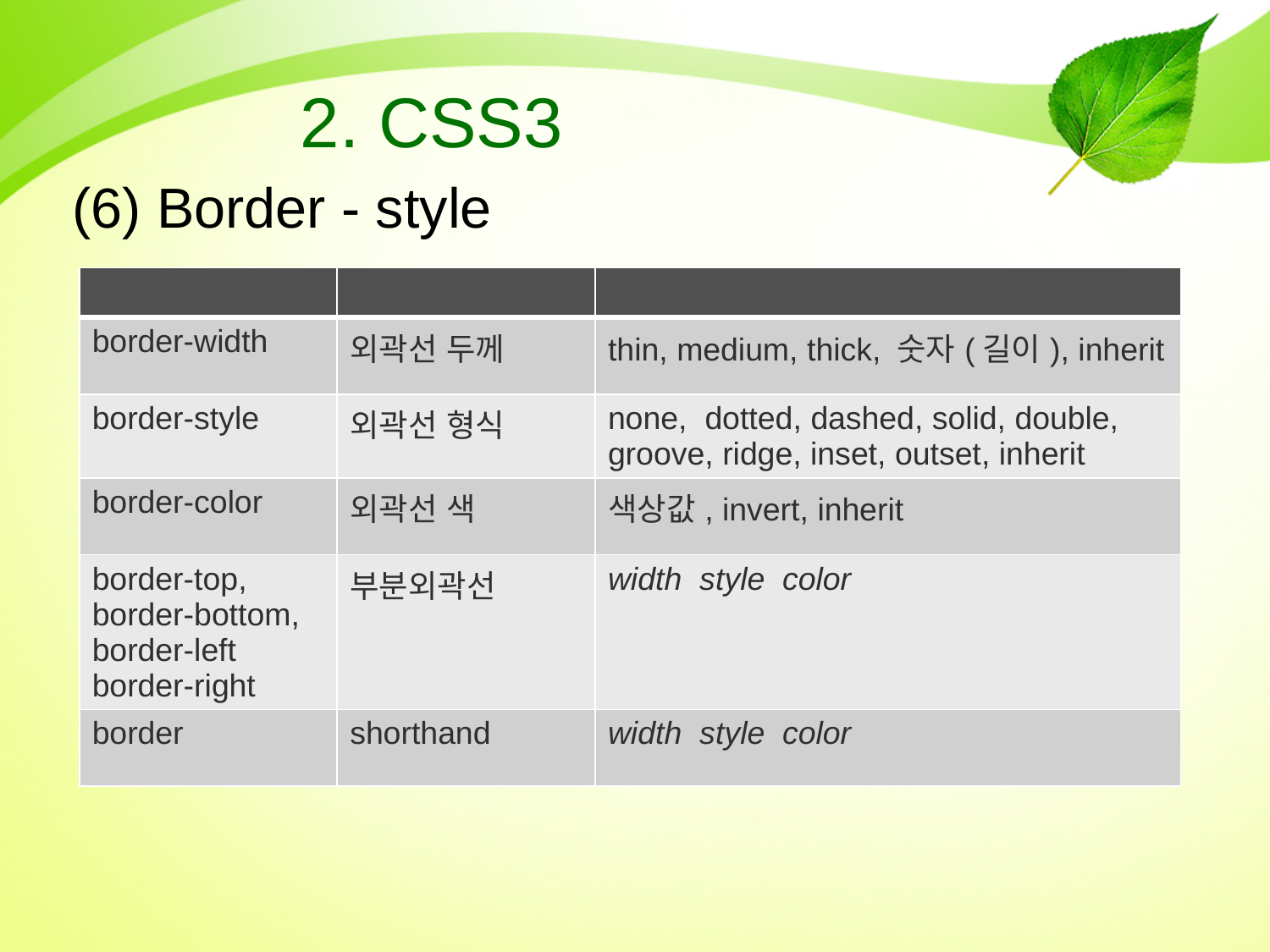

# 2. CSS3
(6) Border - style

|  |  |  |
| --- | --- | --- |
| border-width | 외곽선 두께 | thin, medium, thick, 숫자(길이), inherit |
| border-style | 외곽선 형식 | none, dotted, dashed, solid, double, groove, ridge, inset, outset, inherit |
| border-color | 외곽선 색 | 색상값, invert, inherit |
| border-top, border-bottom, border-left border-right | 부분외곽선 | width style color |
| border | shorthand | width style color |